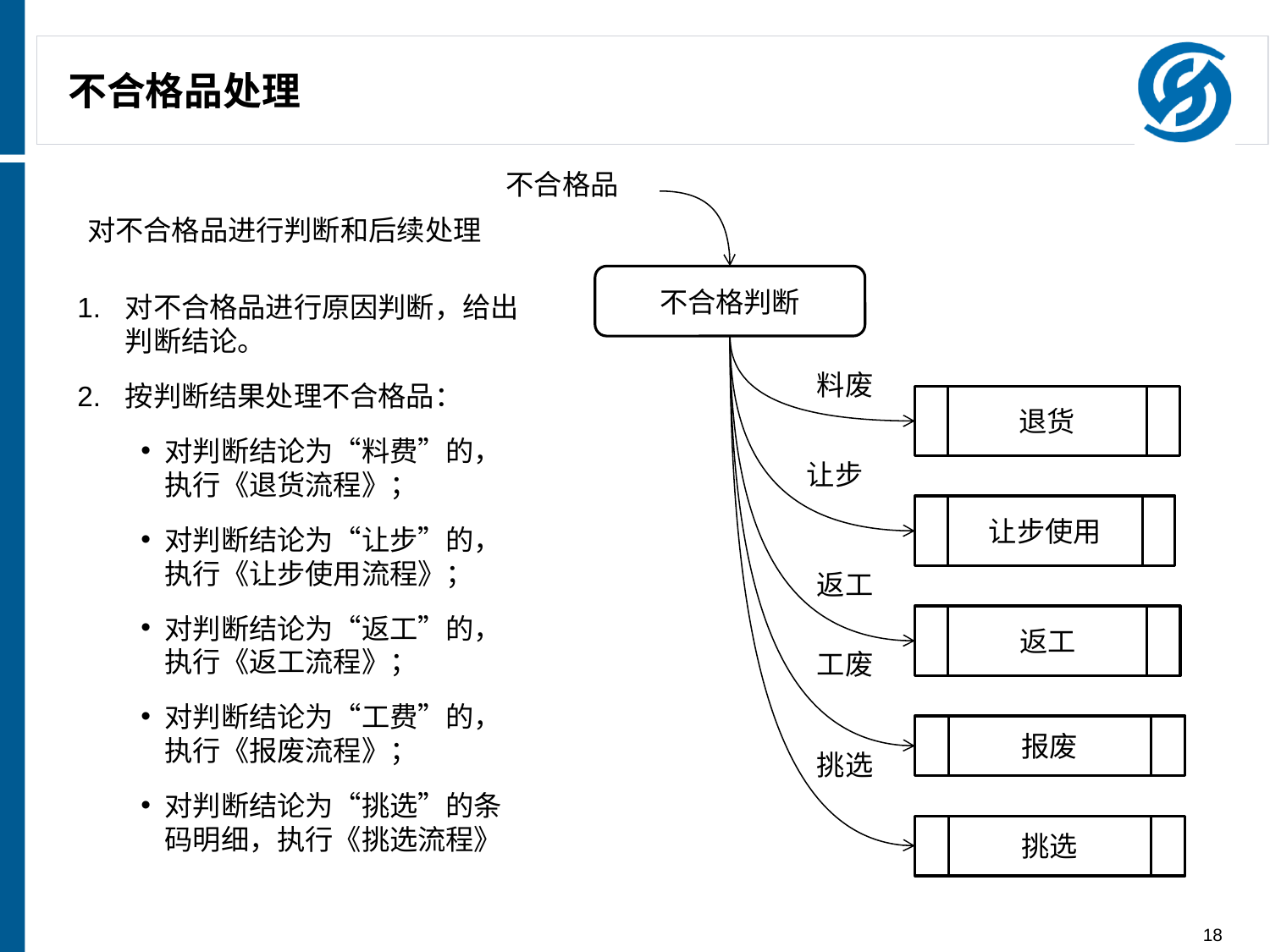

# 不合格品处理
不合格品
对不合格品进行判断和后续处理
不合格判断
对不合格品进行原因判断，给出判断结论。
按判断结果处理不合格品：
对判断结论为“料费”的，执行《退货流程》；
对判断结论为“让步”的，执行《让步使用流程》；
对判断结论为“返工”的，执行《返工流程》；
对判断结论为“工费”的，执行《报废流程》；
对判断结论为“挑选”的条码明细，执行《挑选流程》
料废
退货
让步
让步使用
返工
返工
工废
报废
挑选
挑选
18